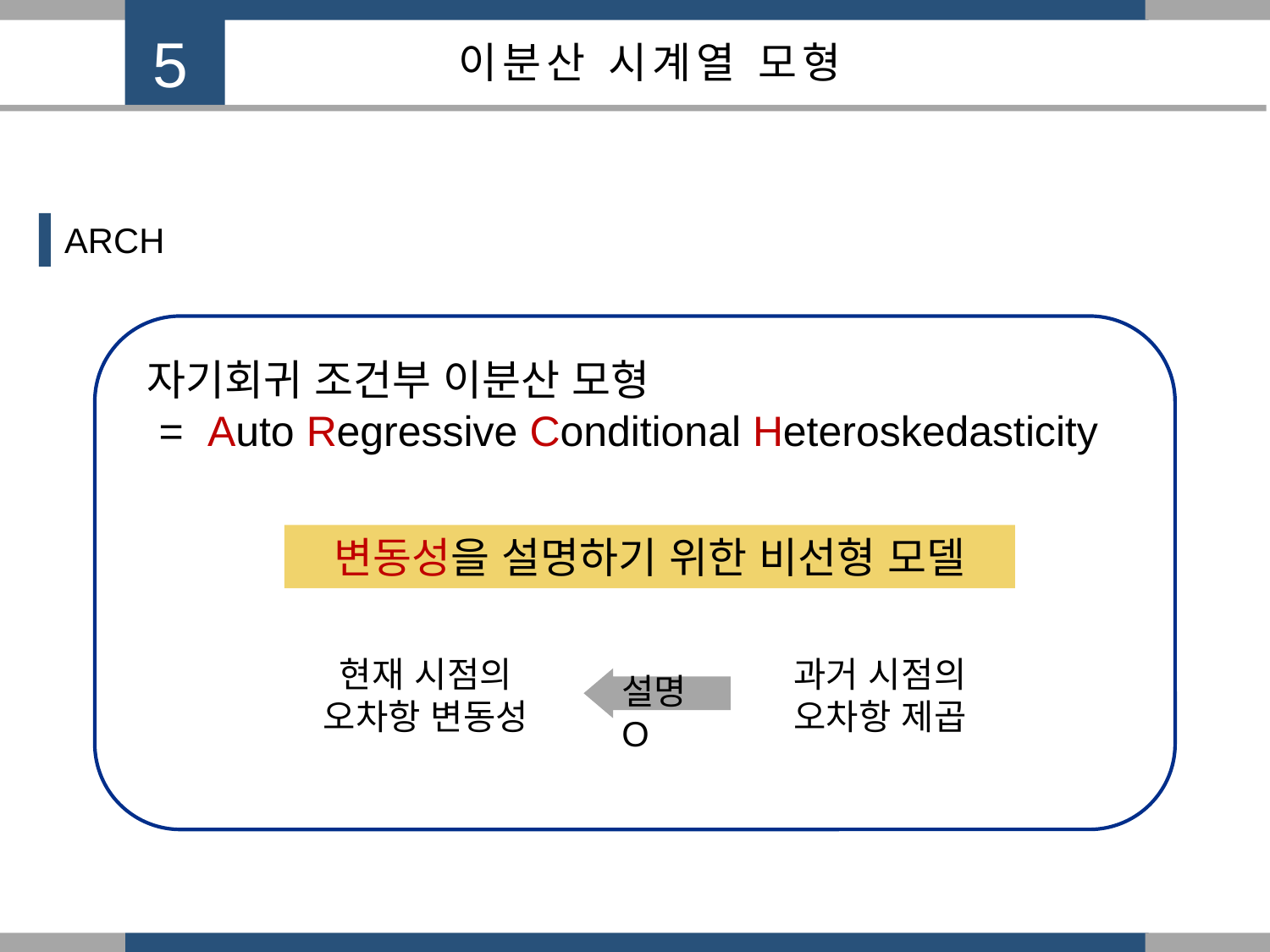

5
이분산 시계열 모형

ARCH

자기회귀 조건부 이분산 모형
 =  Auto Regressive Conditional Heteroskedasticity
변동성을 설명하기 위한 비선형 모델

현재 시점의
오차항 변동성
과거 시점의
오차항 제곱
설명O